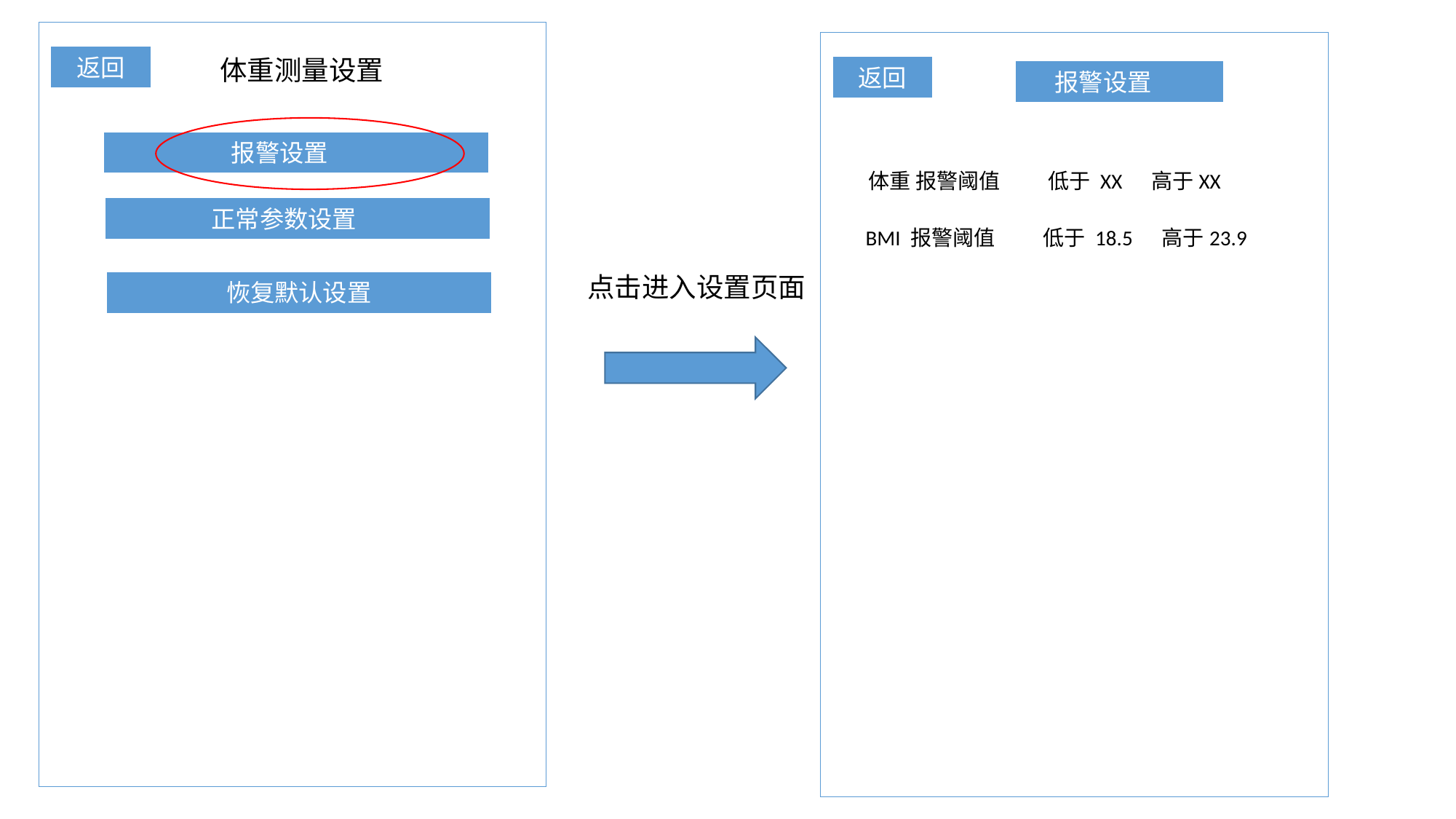

返回
体重测量设置
返回
报警设置

报警设置
体重 报警阈值          低于 XX     高于XX
正常参数设置
BMI 报警阈值          低于 18.5     高于23.9
点击进入设置页面
恢复默认设置